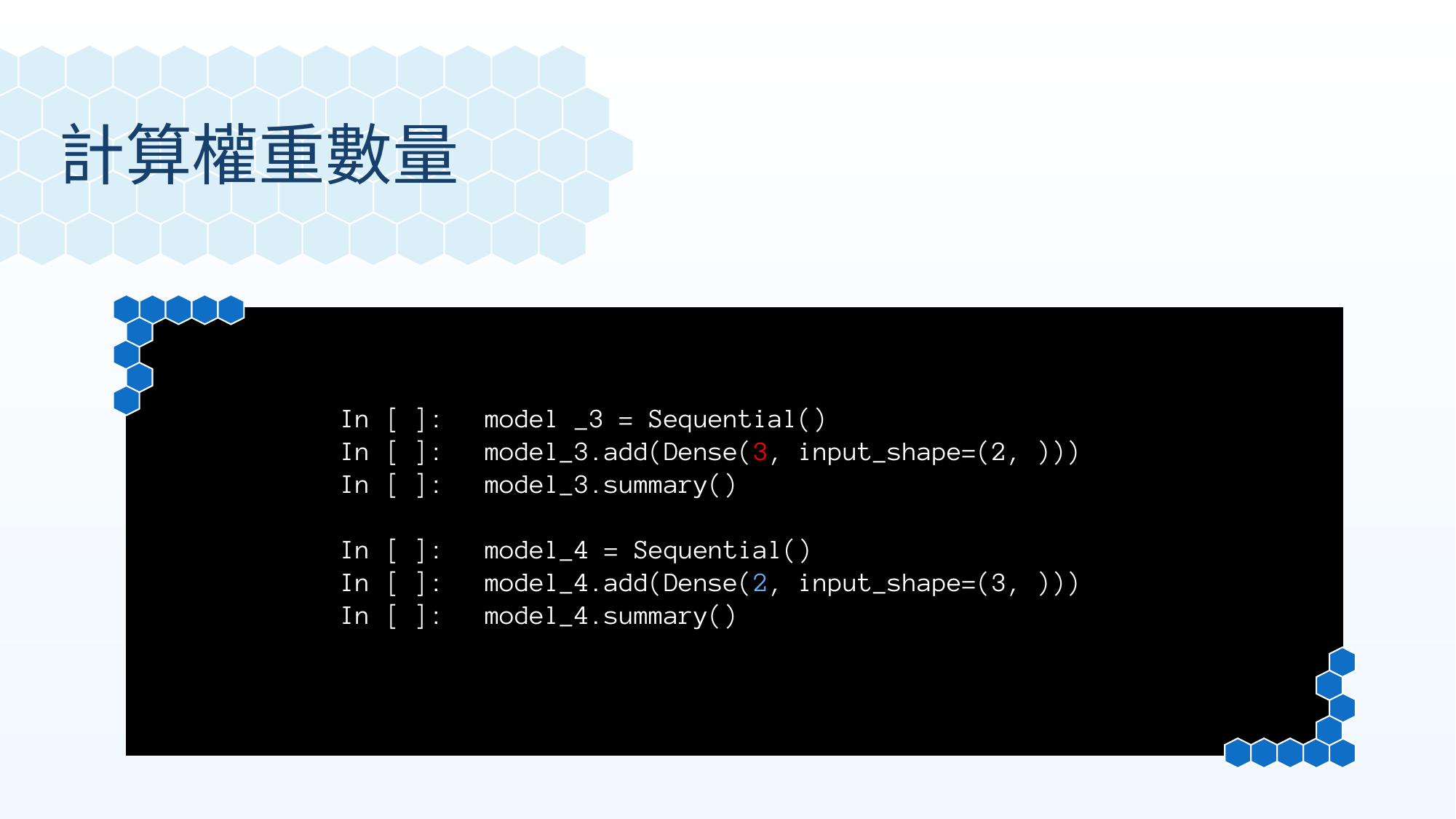

計算權重數量

　In [ ]:　model _3 = Sequential()
　In [ ]:　model_3.add(Dense(3, input_shape=(2, )))
　In [ ]:　model_3.summary()

　In [ ]:　model_4 = Sequential()
　In [ ]:　model_4.add(Dense(2, input_shape=(3, )))
　In [ ]:　model_4.summary()